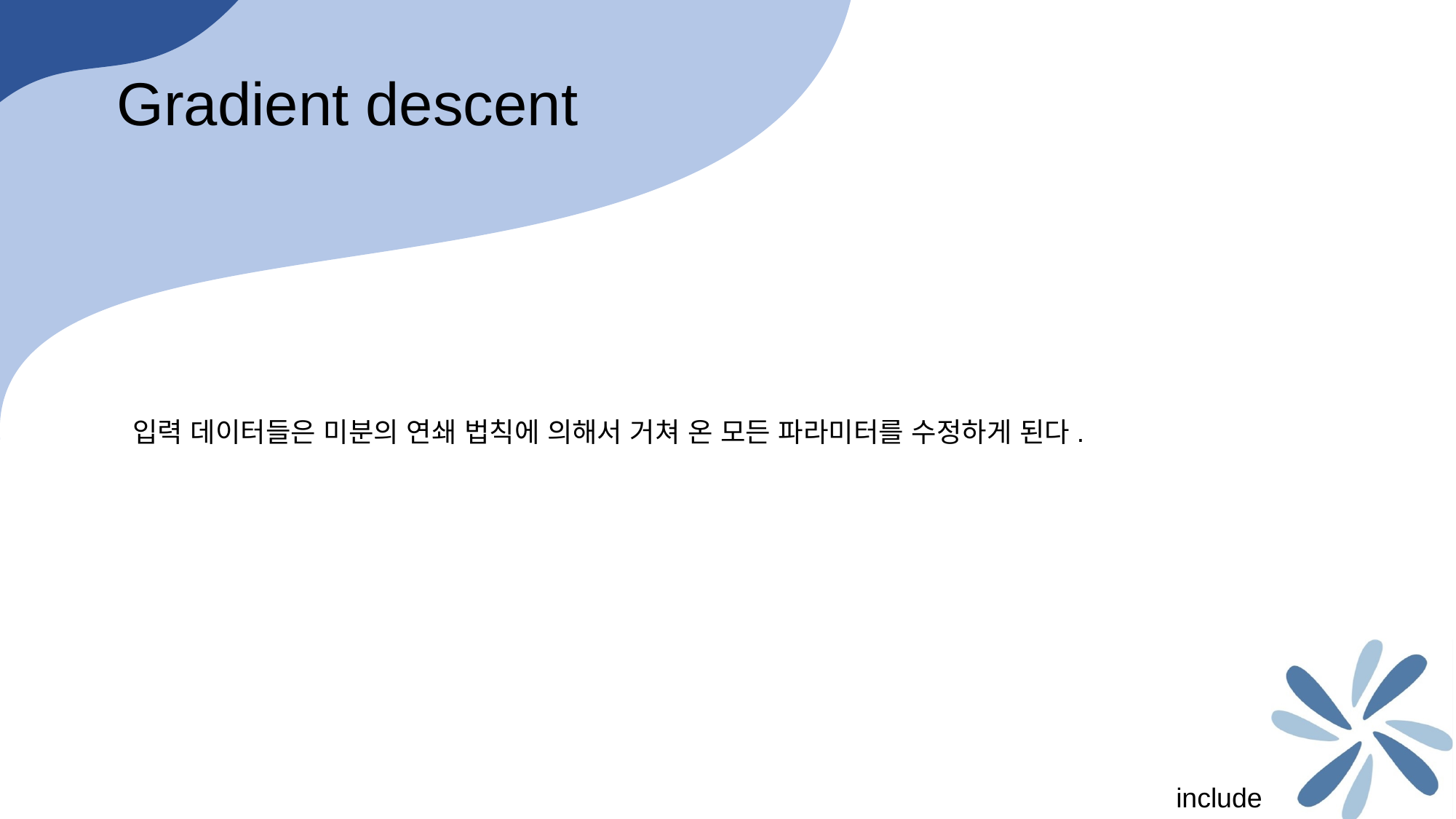

Gradient descent
입력 데이터들은 미분의 연쇄 법칙에 의해서 거쳐 온 모든 파라미터를 수정하게 된다.